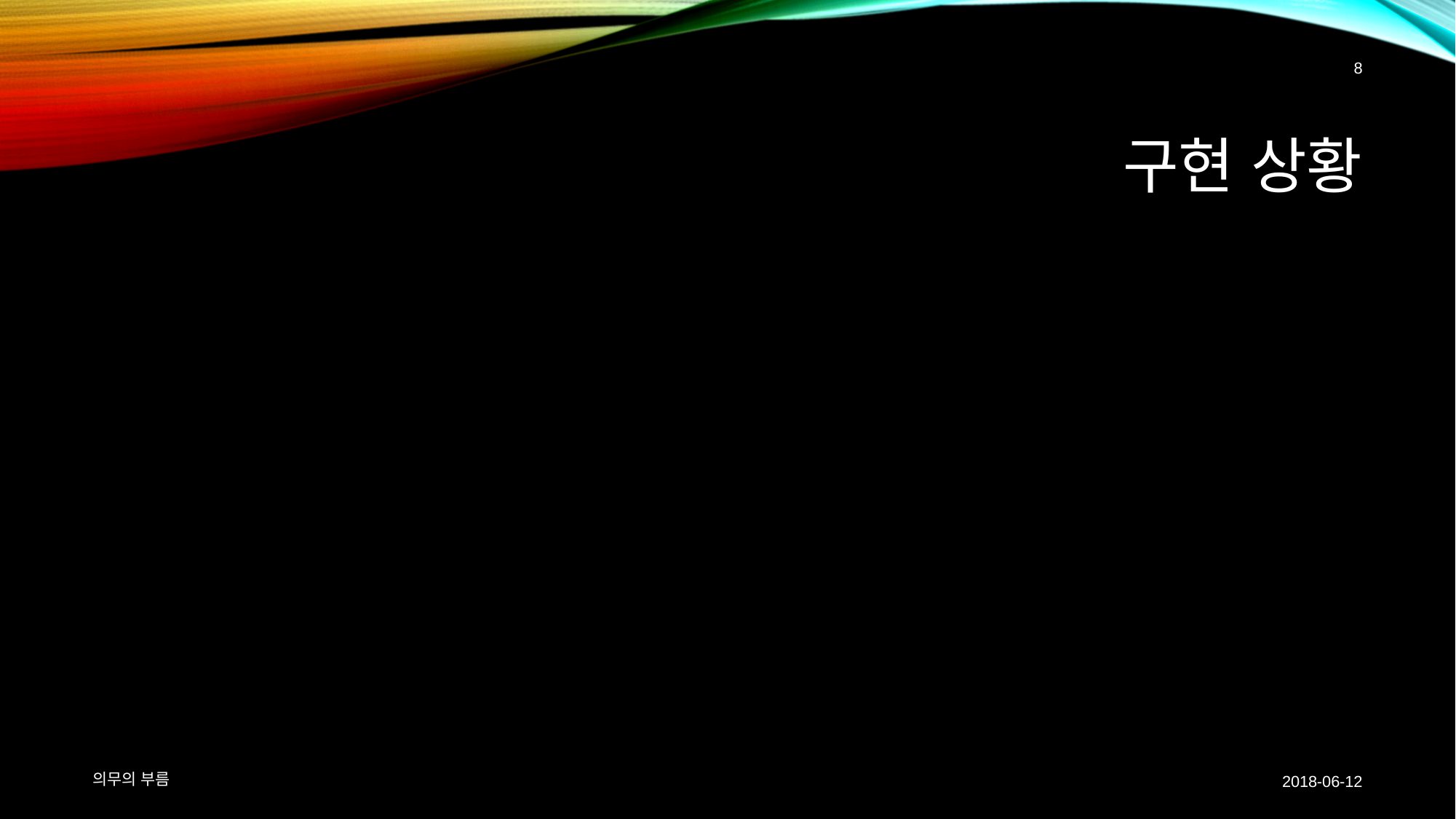

8
# 구현 상황

의무의 부름
2018-06-12